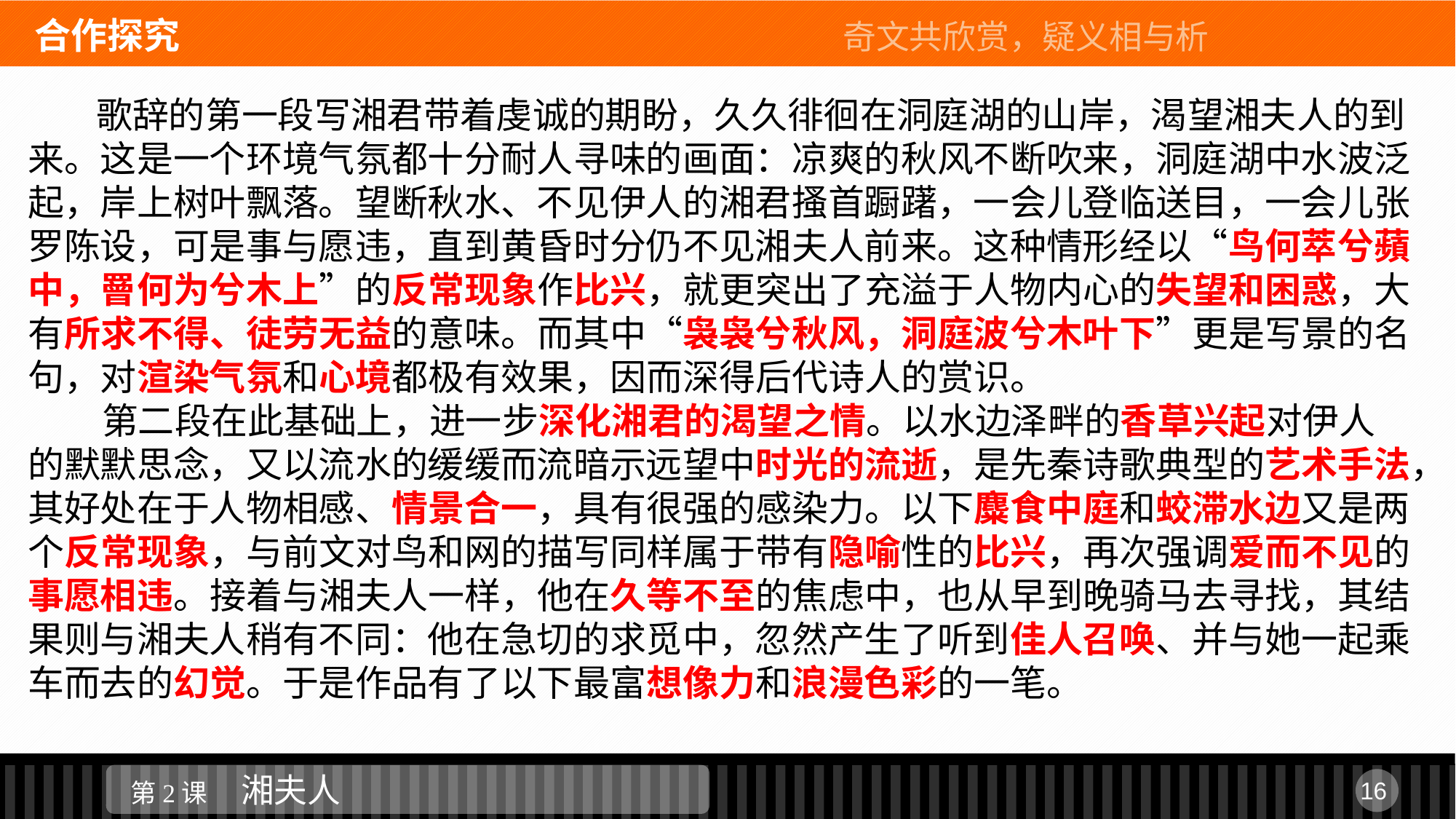

歌辞的第一段写湘君带着虔诚的期盼，久久徘徊在洞庭湖的山岸，渴望湘夫人的到来。这是一个环境气氛都十分耐人寻味的画面：凉爽的秋风不断吹来，洞庭湖中水波泛起，岸上树叶飘落。望断秋水、不见伊人的湘君搔首蹰躇，一会儿登临送目，一会儿张罗陈设，可是事与愿违，直到黄昏时分仍不见湘夫人前来。这种情形经以“鸟何萃兮蘋中，罾何为兮木上”的反常现象作比兴，就更突出了充溢于人物内心的失望和困惑，大有所求不得、徒劳无益的意味。而其中“袅袅兮秋风，洞庭波兮木叶下”更是写景的名句，对渲染气氛和心境都极有效果，因而深得后代诗人的赏识。
        第二段在此基础上，进一步深化湘君的渴望之情。以水边泽畔的香草兴起对伊人的默默思念，又以流水的缓缓而流暗示远望中时光的流逝，是先秦诗歌典型的艺术手法，其好处在于人物相感、情景合一，具有很强的感染力。以下麋食中庭和蛟滞水边又是两个反常现象，与前文对鸟和网的描写同样属于带有隐喻性的比兴，再次强调爱而不见的事愿相违。接着与湘夫人一样，他在久等不至的焦虑中，也从早到晚骑马去寻找，其结果则与湘夫人稍有不同：他在急切的求觅中，忽然产生了听到佳人召唤、并与她一起乘车而去的幻觉。于是作品有了以下最富想像力和浪漫色彩的一笔。